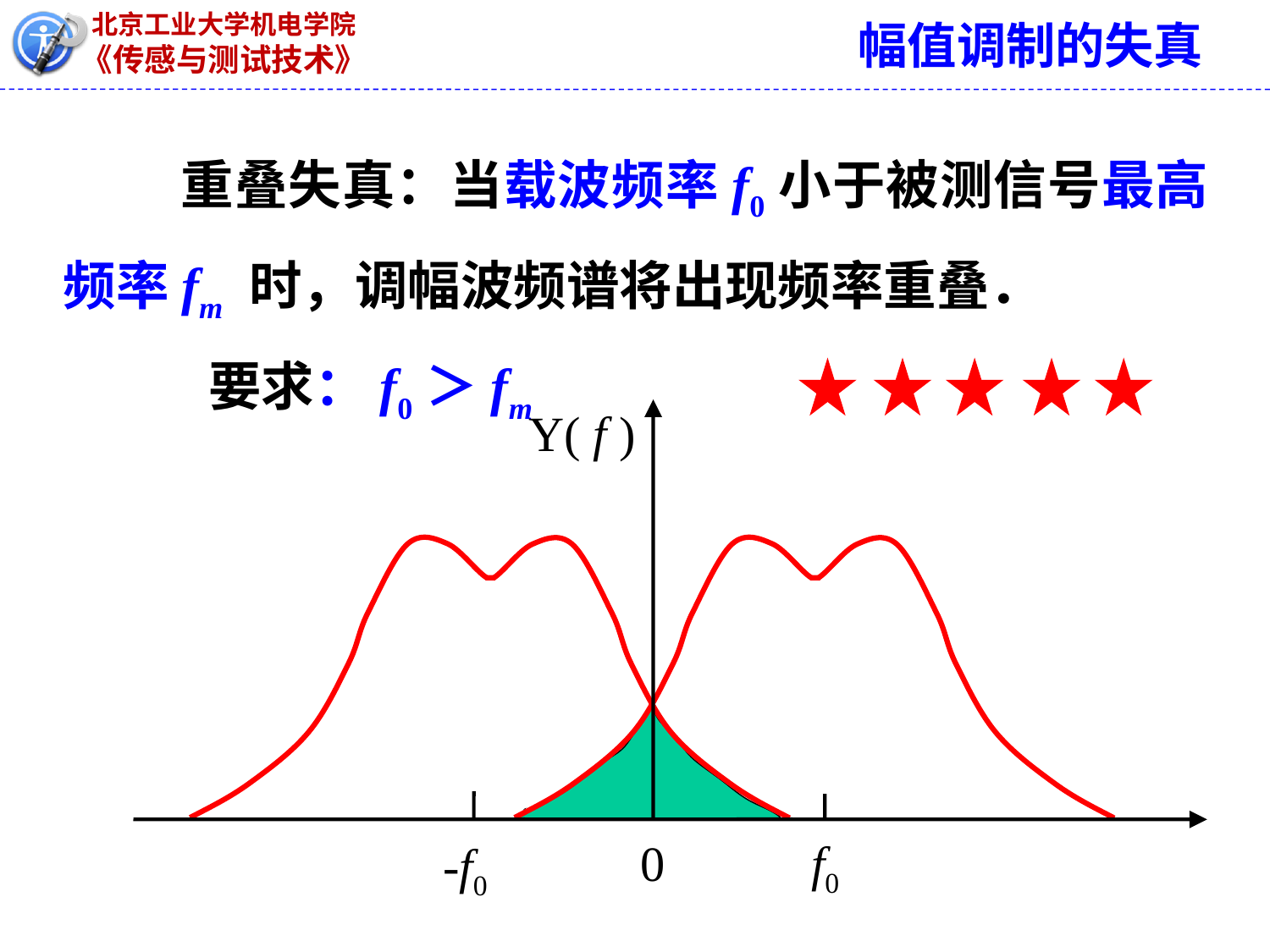

幅值调制的失真
        重叠失真：当载波频率f0小于被测信号最高频率fm 时，调幅波频谱将出现频率重叠．
           要求：f0＞fm

Y( f )

0
f0
-f0